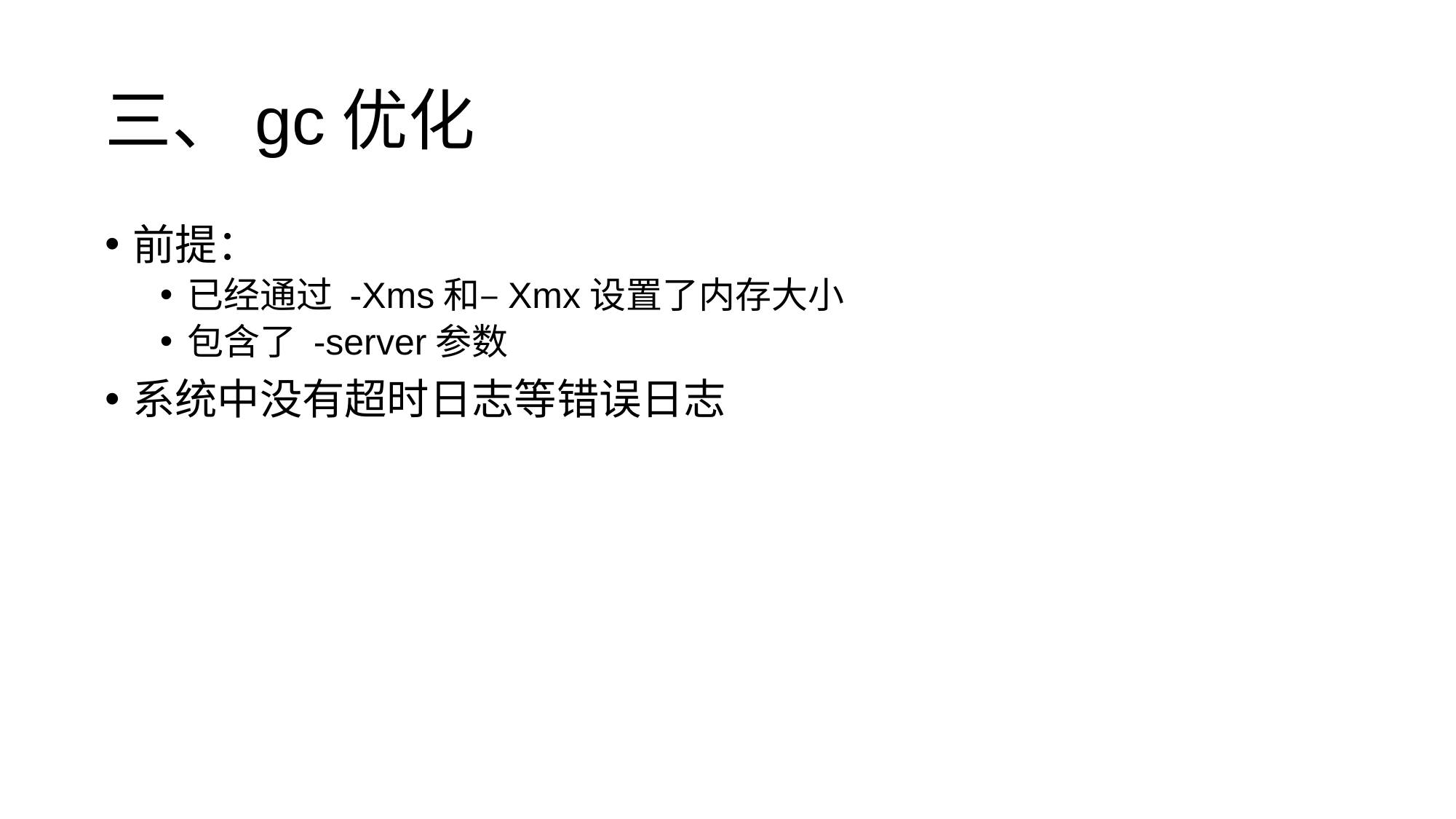

# 三、gc优化
前提：
已经通过 -Xms和–Xmx设置了内存大小
包含了 -server参数
系统中没有超时日志等错误日志